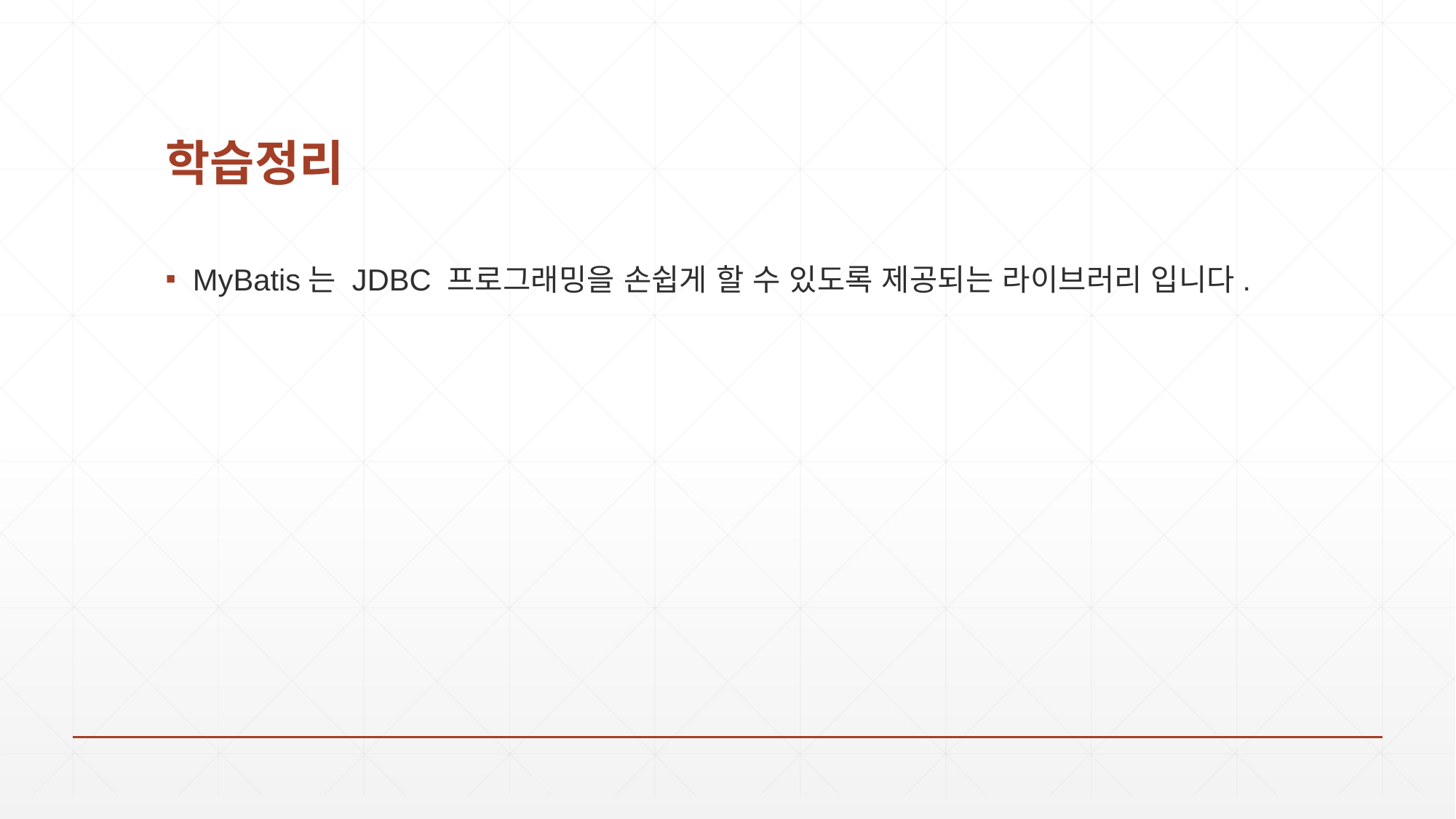

# 학습정리
MyBatis는 JDBC 프로그래밍을 손쉽게 할 수 있도록 제공되는 라이브러리 입니다.